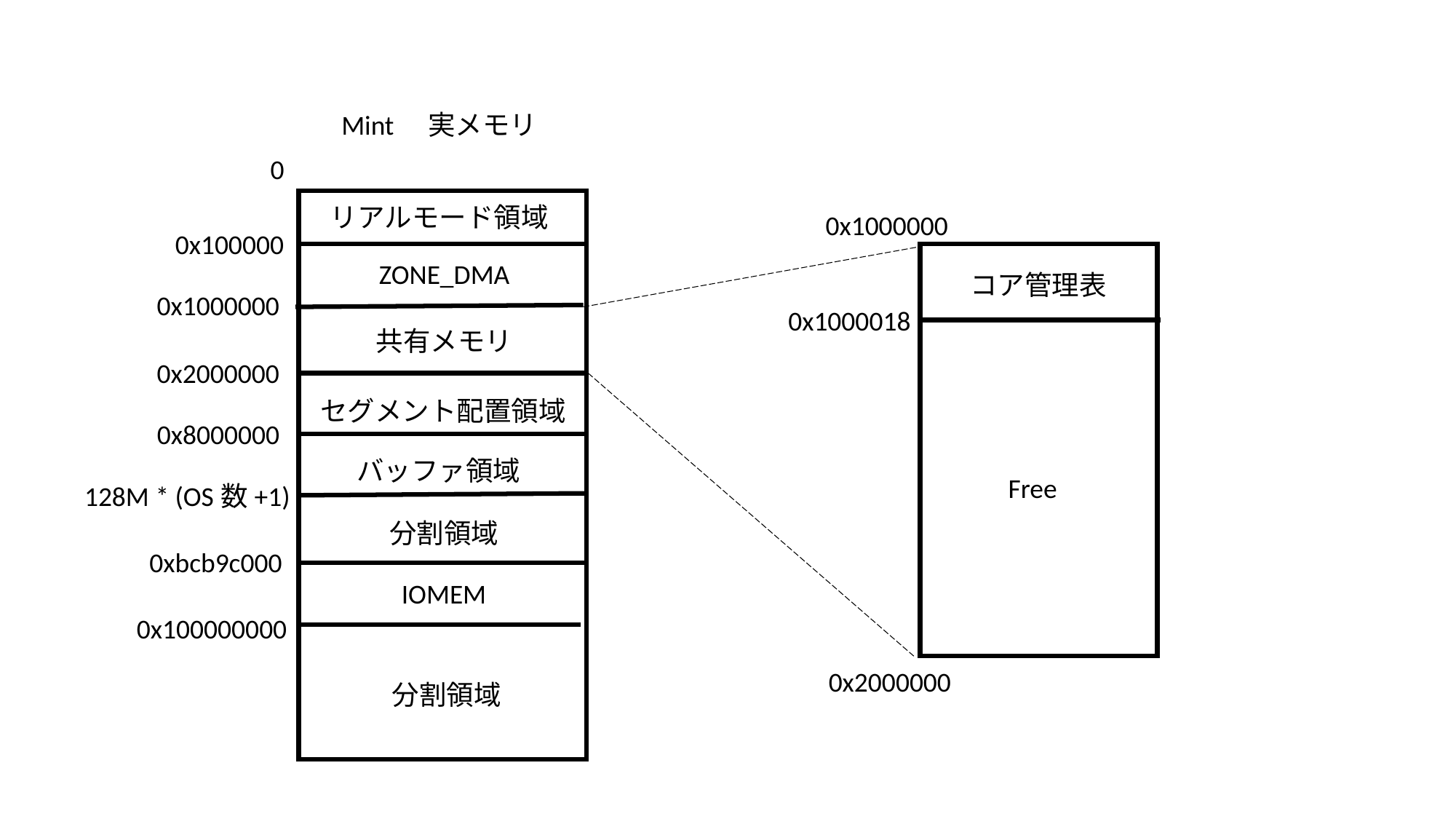

Mint　実メモリ
0
ああああ
リアルモード領域
0x1000000
0x100000

ZONE_DMA
コア管理表
0x1000000
0x1000018
共有メモリ
0x2000000
セグメント配置領域
0x8000000
バッファ領域
Free
128M * (OS数+1)
分割領域
0xbcb9c000
IOMEM
0x100000000
0x2000000
分割領域